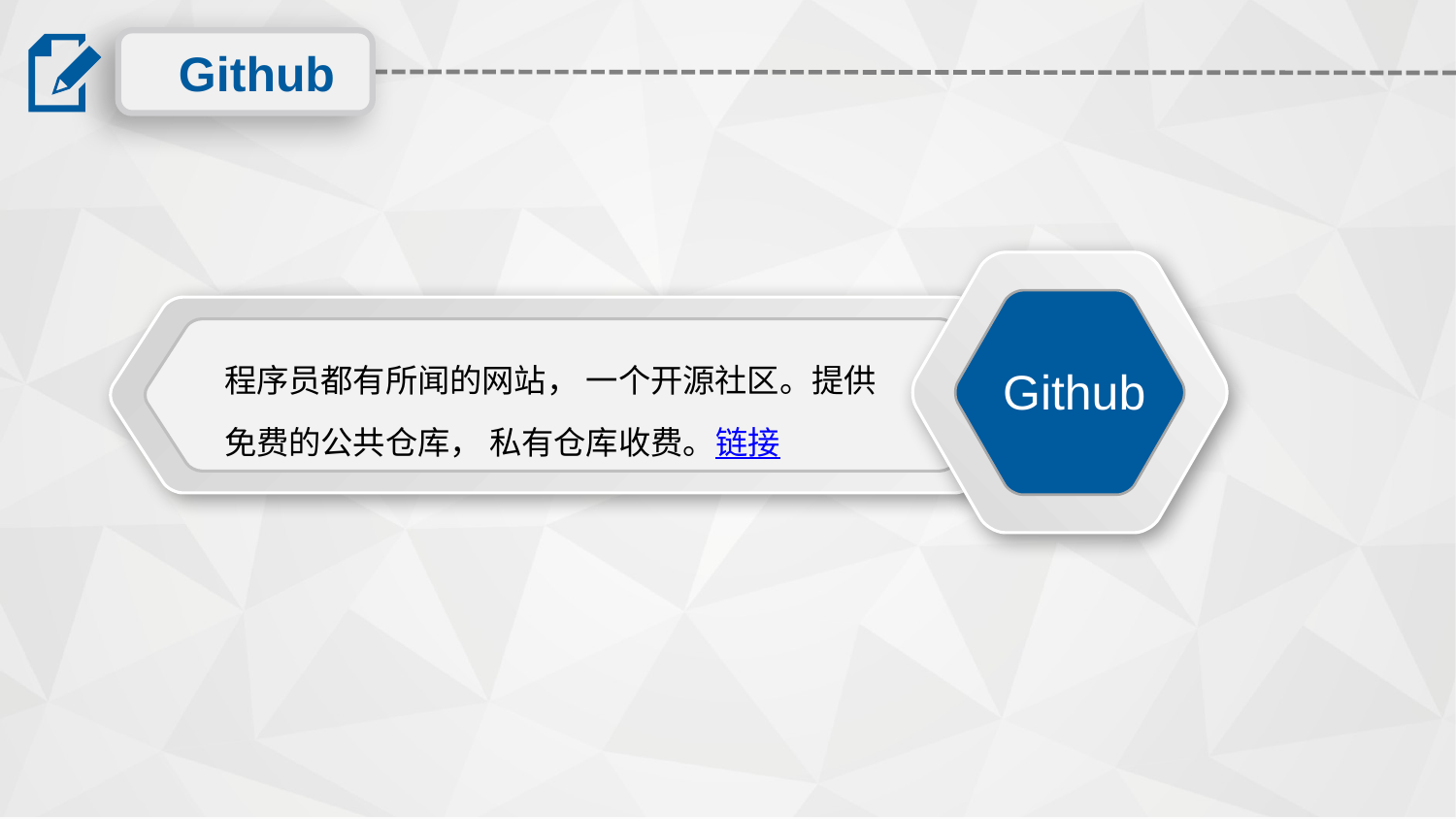

Github

程序员都有所闻的网站， 一个开源社区。提供免费的公共仓库， 私有仓库收费。链接
Github